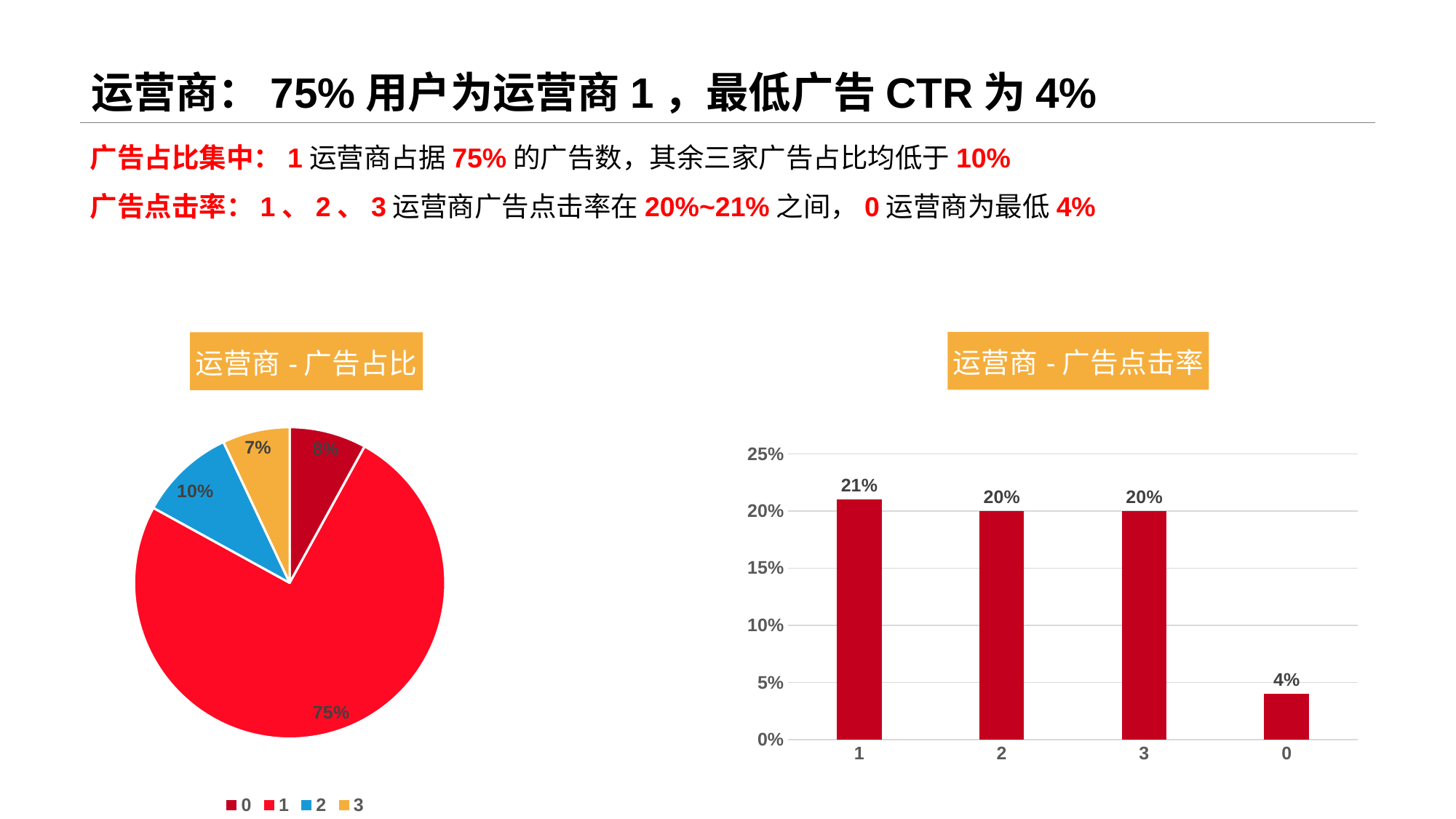

# 运营商：75%用户为运营商1，最低广告CTR为4%
广告占比集中：1运营商占据75%的广告数，其余三家广告占比均低于10%
广告点击率：1、2、3运营商广告点击率在20%~21%之间，0运营商为最低4%

### Chart: 运营商-广告占比

| Category | 运营商-广告占比 |
|---|---|
| 0 | 0.08 |
| 1 | 0.75 |
| 2 | 0.1 |
| 3 | 0.07 |

### Chart: 运营商-广告点击率

| Category | 系列 1 |
|---|---|
| 1 | 0.21 |
| 2 | 0.2 |
| 3 | 0.2 |
| 0 | 0.04 |